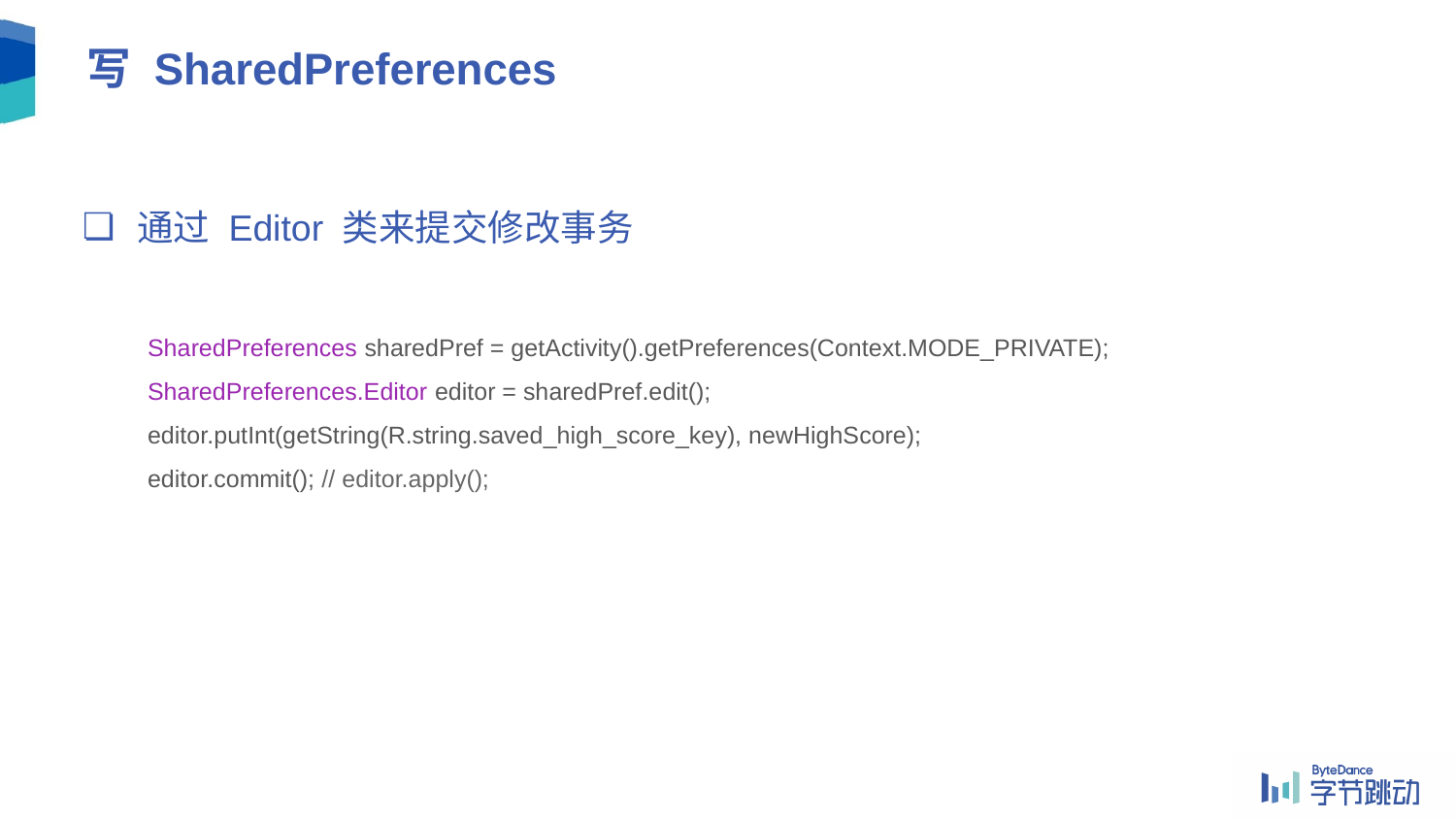

# 写 SharedPreferences
通过 Editor 类来提交修改事务
SharedPreferences sharedPref = getActivity().getPreferences(Context.MODE_PRIVATE); SharedPreferences.Editor editor = sharedPref.edit(); editor.putInt(getString(R.string.saved_high_score_key), newHighScore);
editor.commit(); // editor.apply();